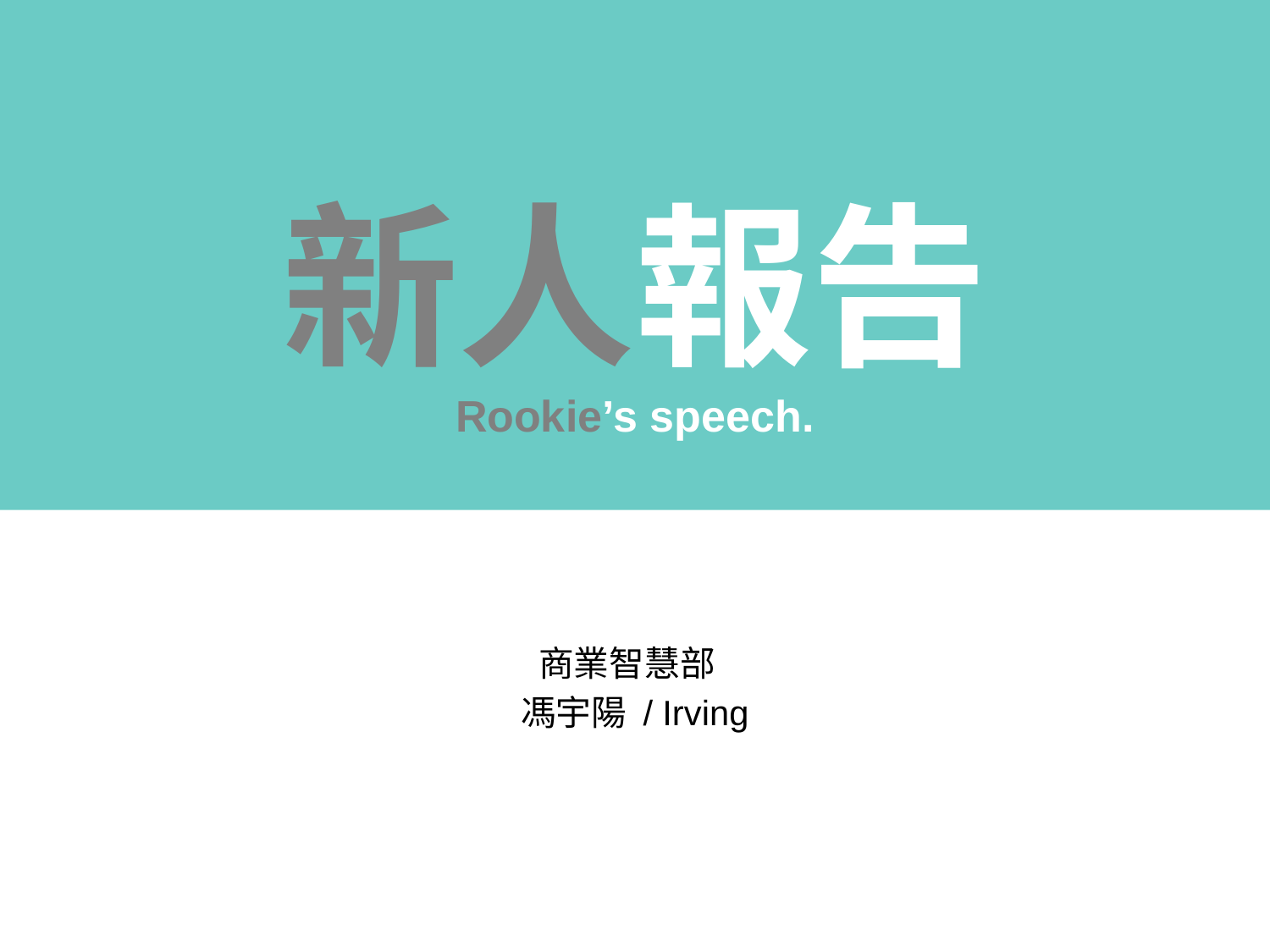

# 新人報告 Rookie’s speech.
商業智慧部
馮宇陽 / Irving